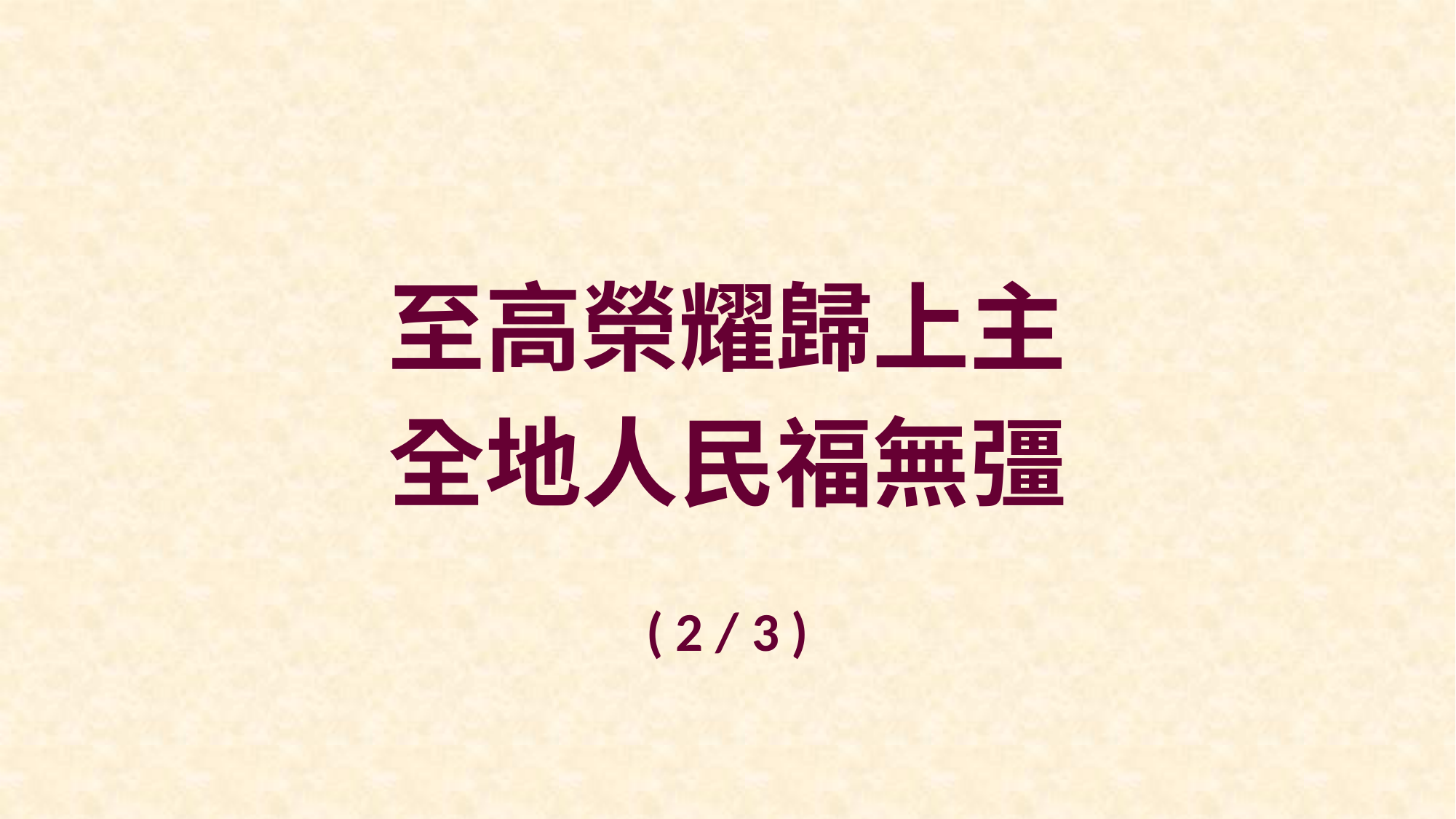

至高榮耀歸上主
全地人民福無彊
( 2 / 3 )